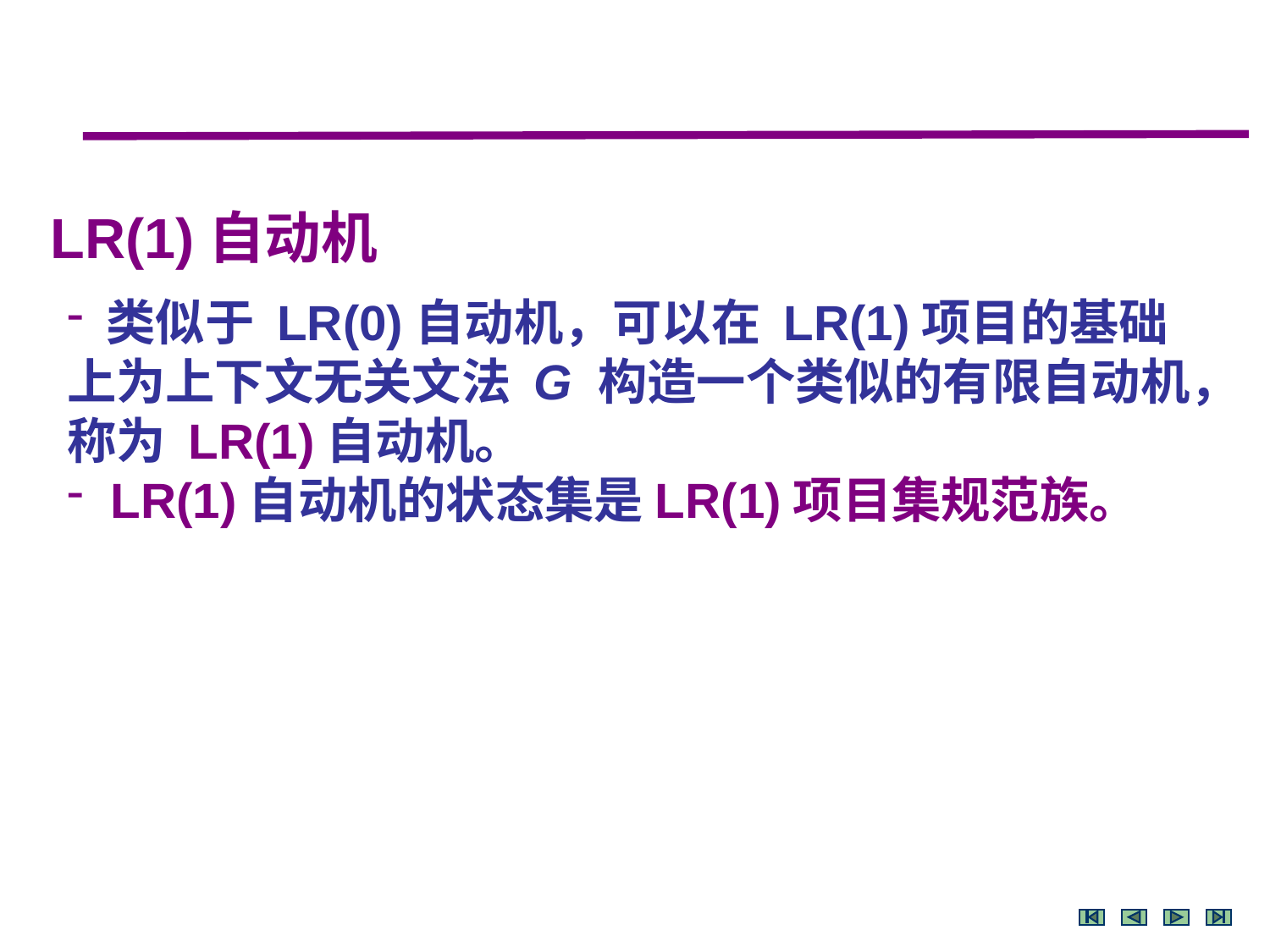

LR(1)自动机

 类似于 LR(0)自动机，可以在 LR(1)项目的基础上为上下文无关文法 G 构造一个类似的有限自动机，称为 LR(1)自动机。
  LR(1)自动机的状态集是LR(1)项目集规范族。